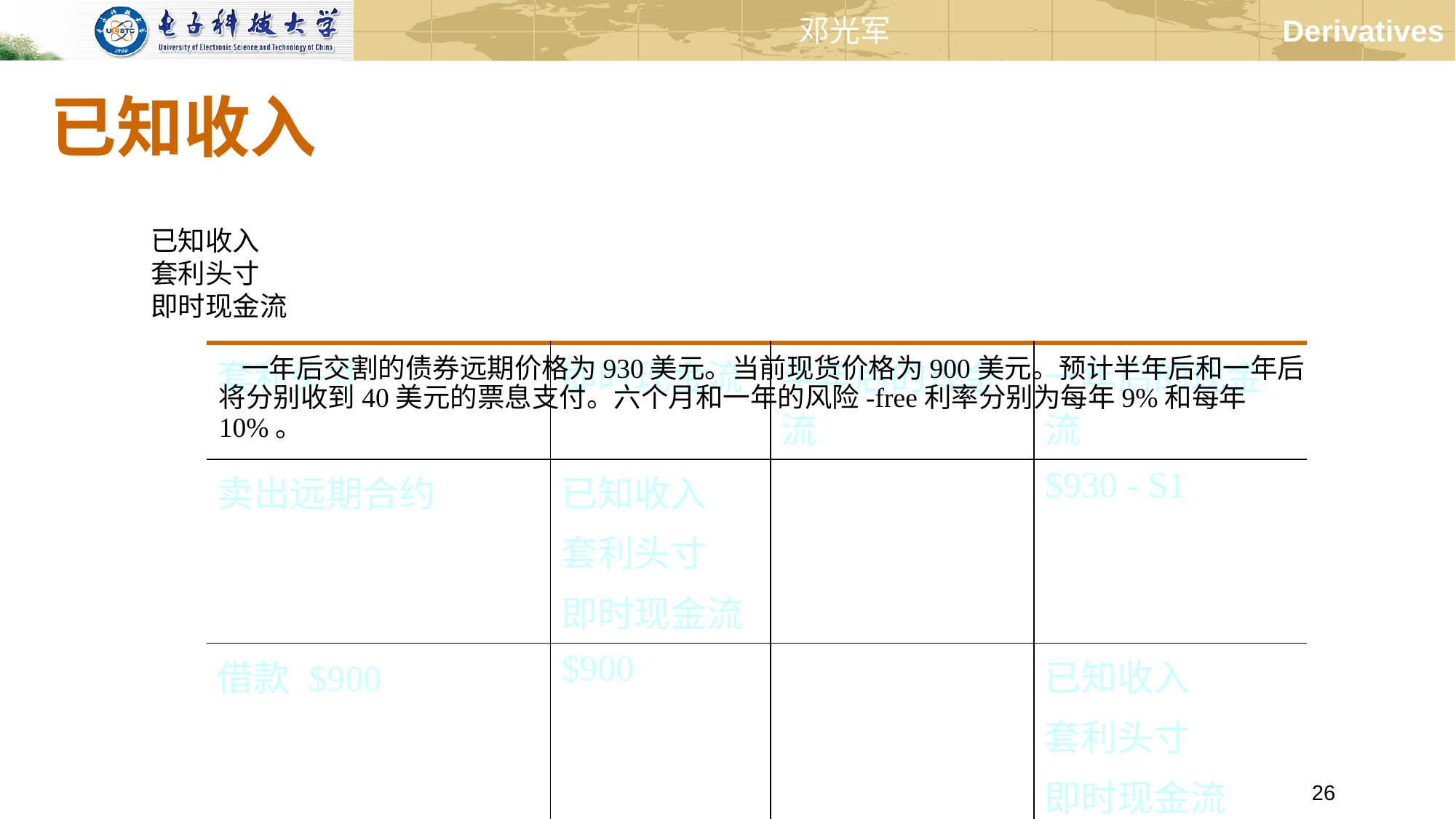

# 已知收入
已知收入
套利头寸
即时现金流

一年后交割的债券远期价格为930美元。当前现货价格为900美元。预计半年后和一年后将分别收到40美元的票息支付。六个月和一年的风险-free利率分别为每年9%和每年10%。
| 套利头寸 | 即时现金流 | 半年后的现金流 | 一年后的现金流 |
| --- | --- | --- | --- |
| 卖出远期合约 | 已知收入 套利头寸 即时现金流 |  | $930 - S1 |
| 借款 $900 | $900 |  | 已知收入 套利头寸 即时现金流 900\*e0.1=$994.65 |
| 购买债券 | $900 |  | S1：已知收入 S1：套利头寸 S1：即时现金流 |
| 已知收入 套利头寸 即时现金流 文本翻译： coupon支付 |  | 40美元 | 已知收入 套利头寸 即时现金流 $40 + $42.26 ($38.24 \* exp(0.1)) |
| 净现金流量 | 已知收入 套利头寸 即时现金流 |  | 17.61 美元 |